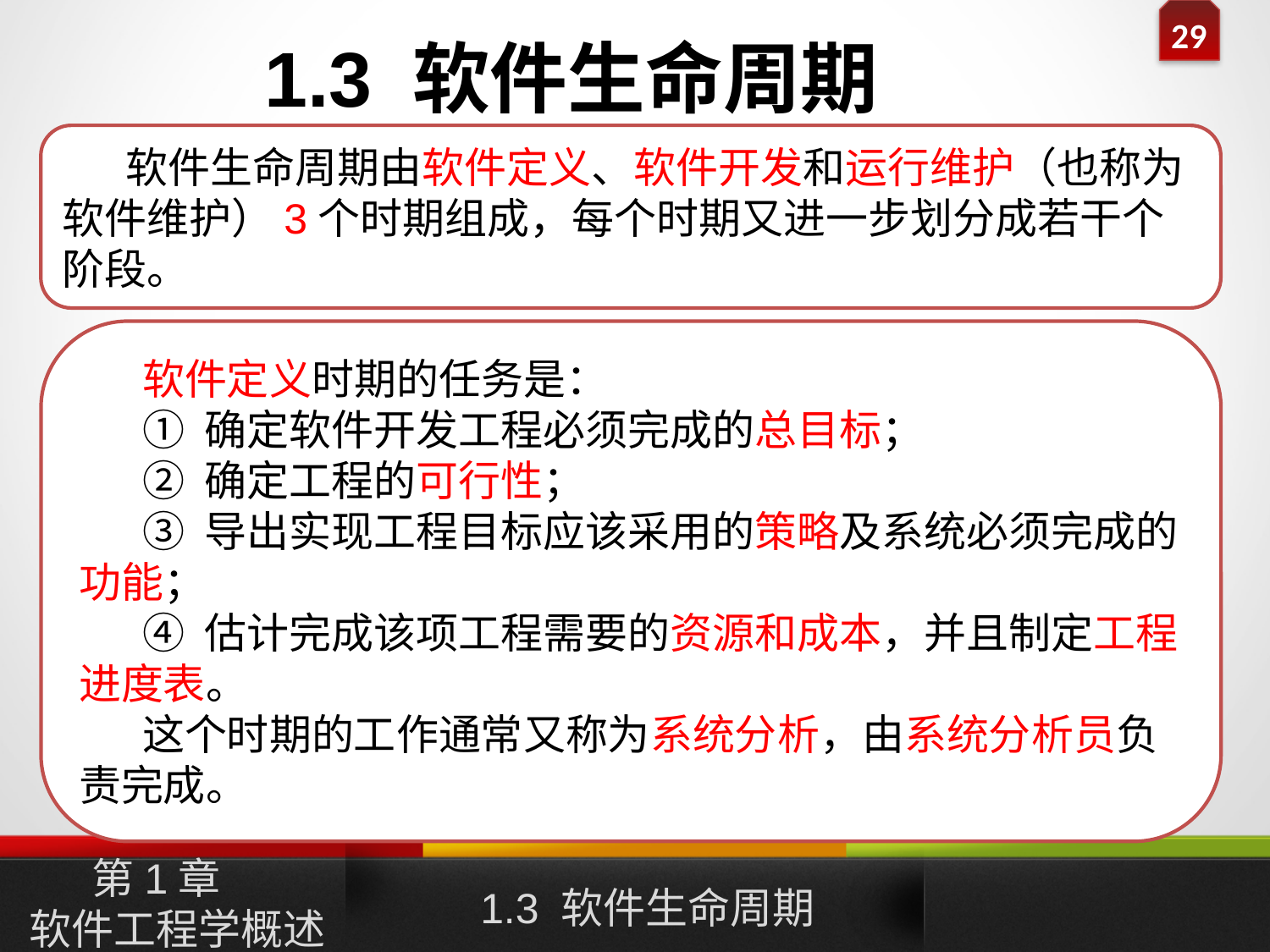

1.3 软件生命周期
软件生命周期由软件定义、软件开发和运行维护（也称为软件维护）3个时期组成，每个时期又进一步划分成若干个阶段。
软件定义时期的任务是：
① 确定软件开发工程必须完成的总目标；
② 确定工程的可行性；
③ 导出实现工程目标应该采用的策略及系统必须完成的功能；
④ 估计完成该项工程需要的资源和成本，并且制定工程进度表。
这个时期的工作通常又称为系统分析，由系统分析员负责完成。
1.3 软件生命周期